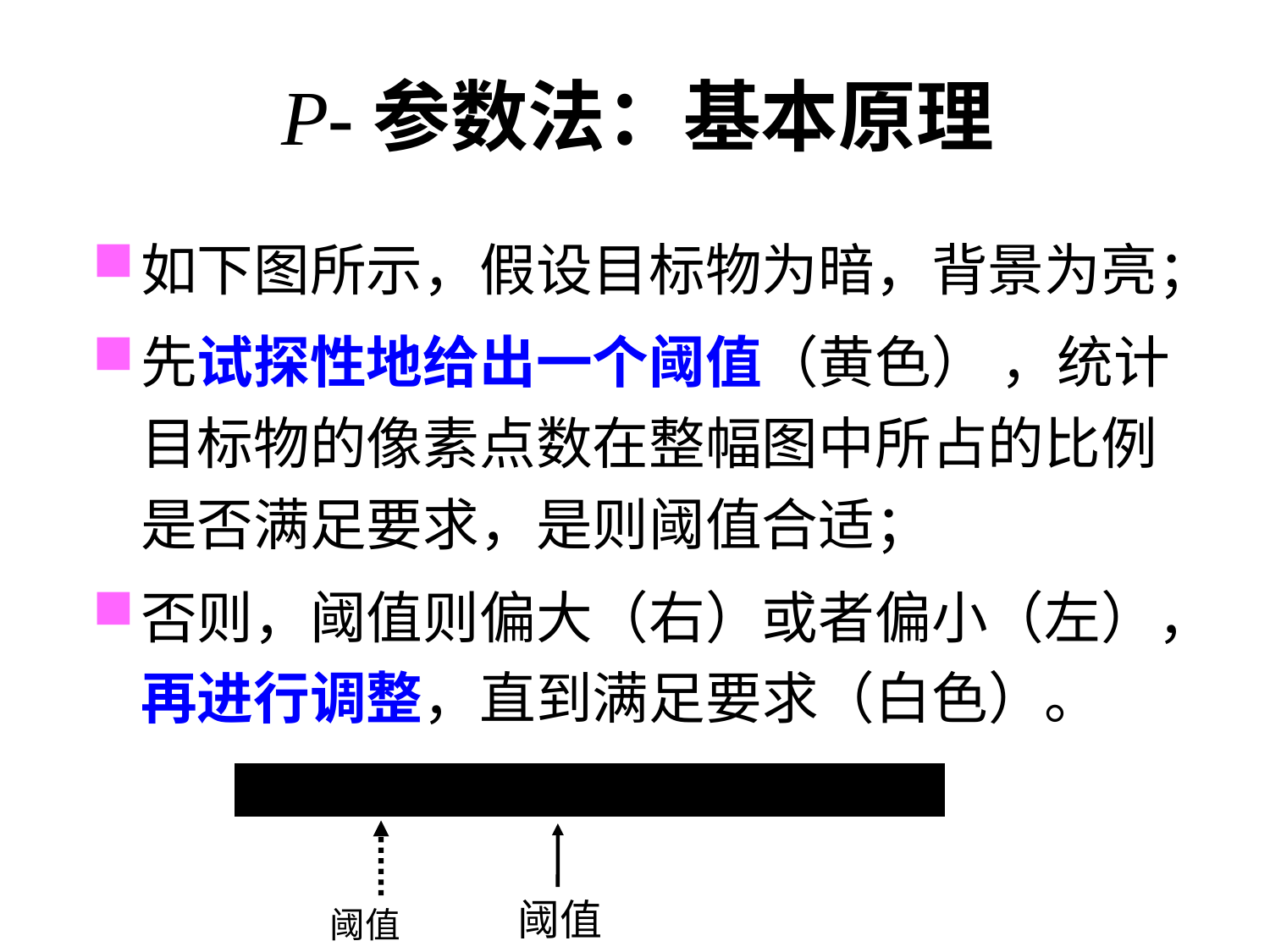

# P-参数法：基本原理
如下图所示，假设目标物为暗，背景为亮；
先试探性地给出一个阈值（黄色） ，统计目标物的像素点数在整幅图中所占的比例是否满足要求，是则阈值合适；
否则，阈值则偏大（右）或者偏小（左），再进行调整，直到满足要求（白色）。

阈值

阈值